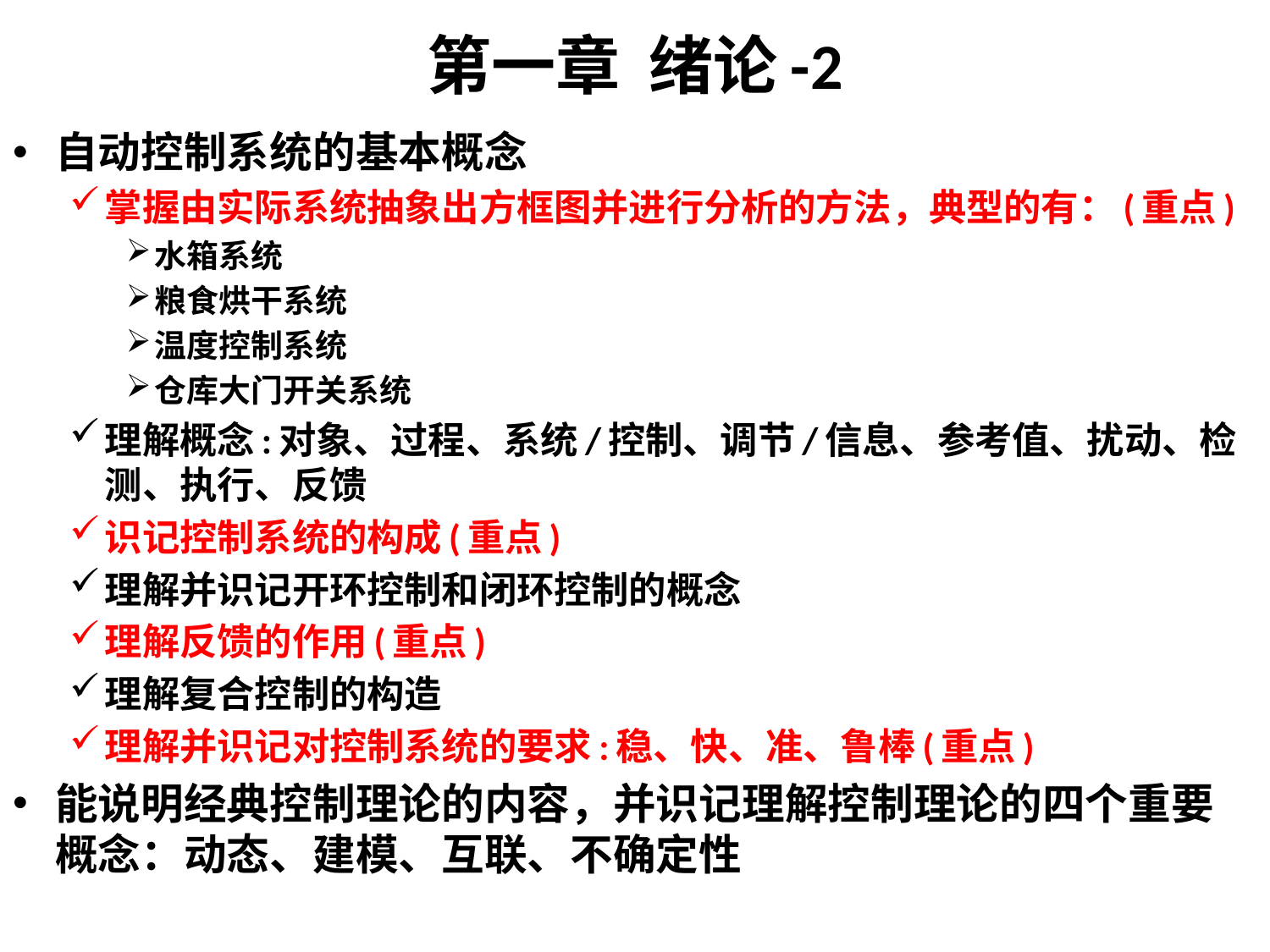

# 第一章  绪论-2
自动控制系统的基本概念
掌握由实际系统抽象出方框图并进行分析的方法，典型的有：(重点)
水箱系统
粮食烘干系统
温度控制系统
仓库大门开关系统
理解概念:对象、过程、系统/控制、调节/信息、参考值、扰动、检测、执行、反馈
识记控制系统的构成(重点)
理解并识记开环控制和闭环控制的概念
理解反馈的作用(重点)
理解复合控制的构造
理解并识记对控制系统的要求:稳、快、准、鲁棒(重点)
能说明经典控制理论的内容，并识记理解控制理论的四个重要概念：动态、建模、互联、不确定性